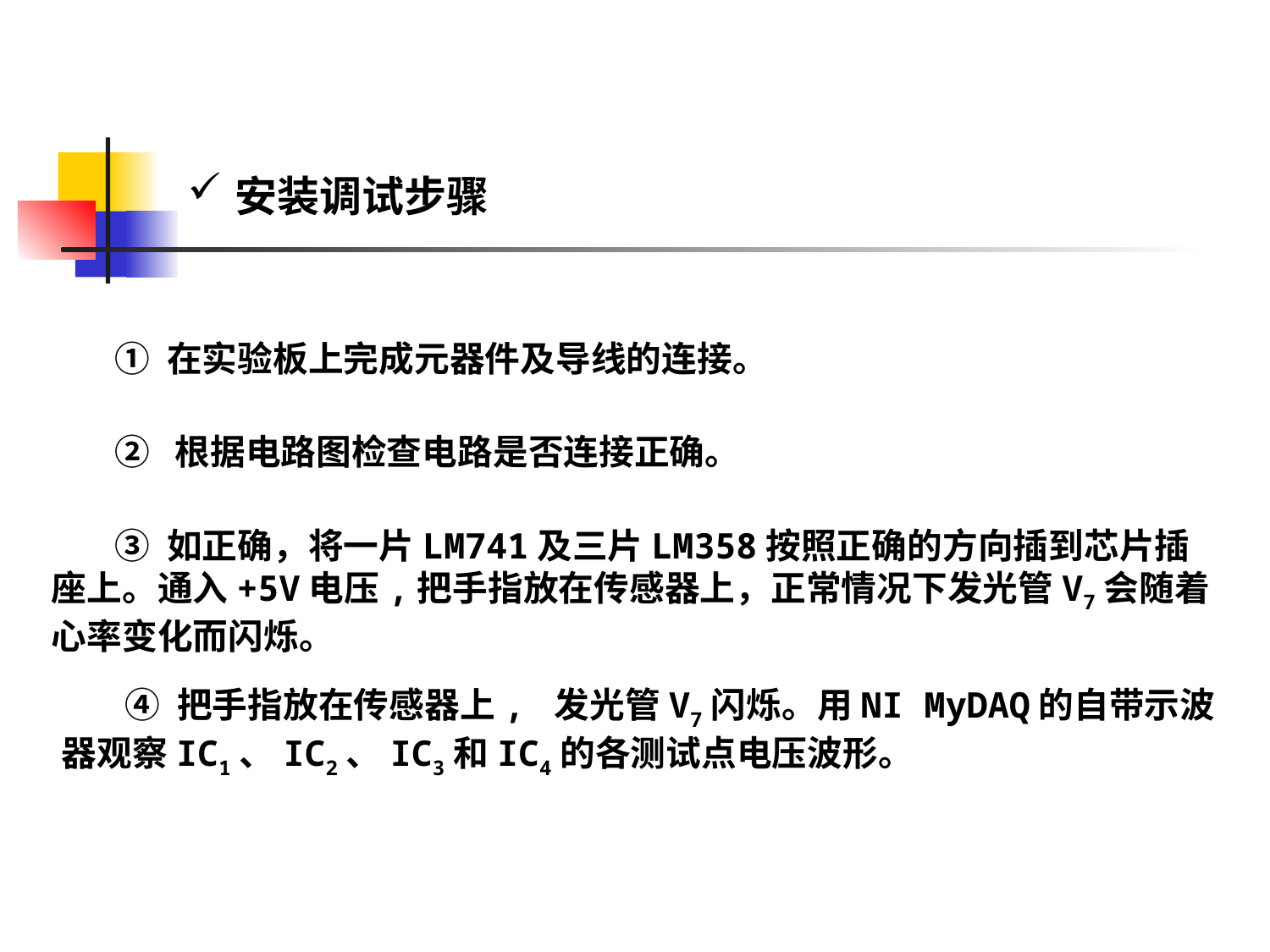

安装调试步骤

① 在实验板上完成元器件及导线的连接。

②  根据电路图检查电路是否连接正确。
③ 如正确，将一片LM741及三片LM358按照正确的方向插到芯片插座上。通入+5V电压,把手指放在传感器上，正常情况下发光管V7会随着心率变化而闪烁。
④ 把手指放在传感器上, 发光管V7闪烁。用NI MyDAQ的自带示波器观察IC1、IC2、IC3和IC4的各测试点电压波形。